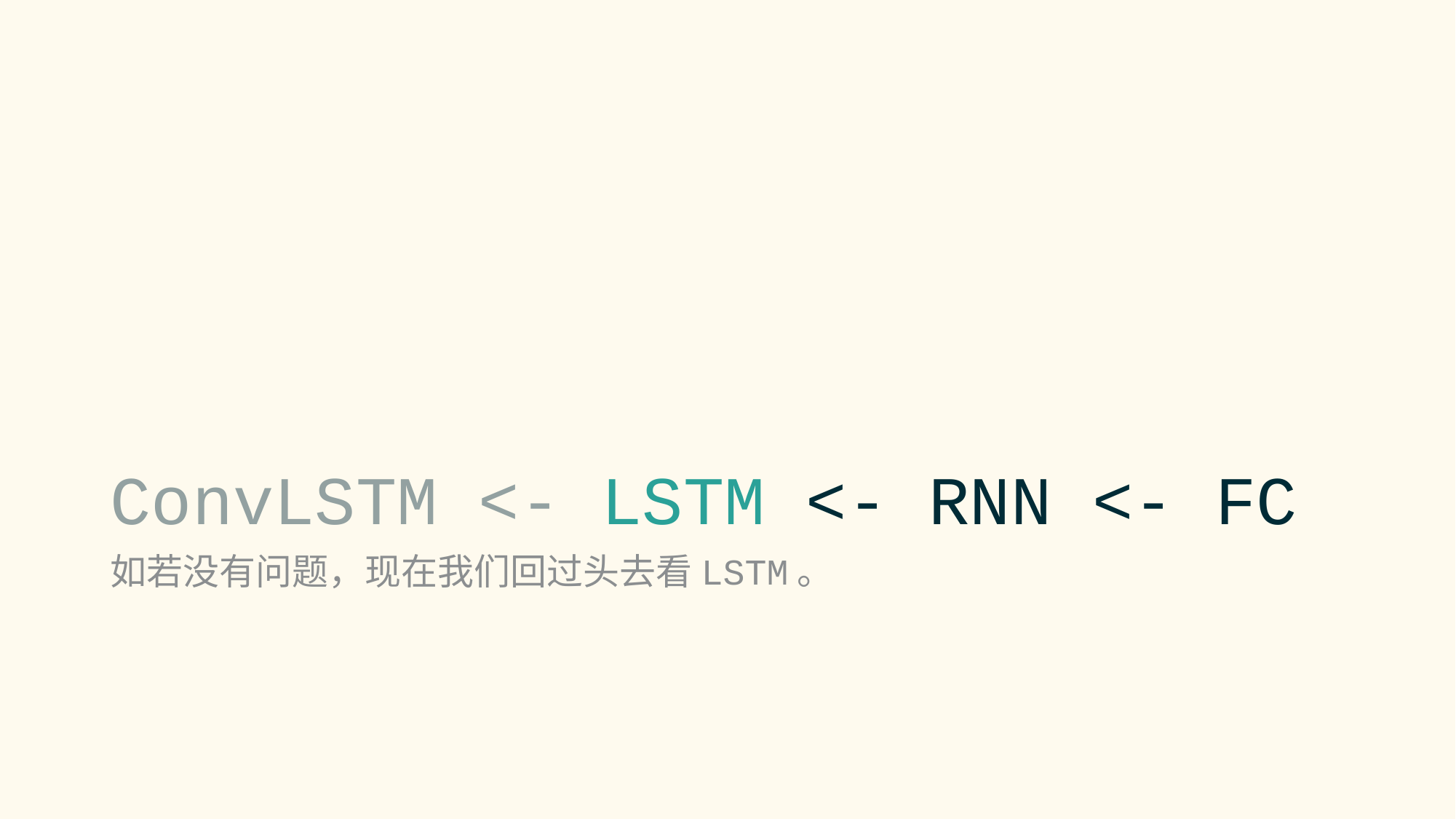

# ConvLSTM <- LSTM <- RNN <- FC
如若没有问题，现在我们回过头去看LSTM。